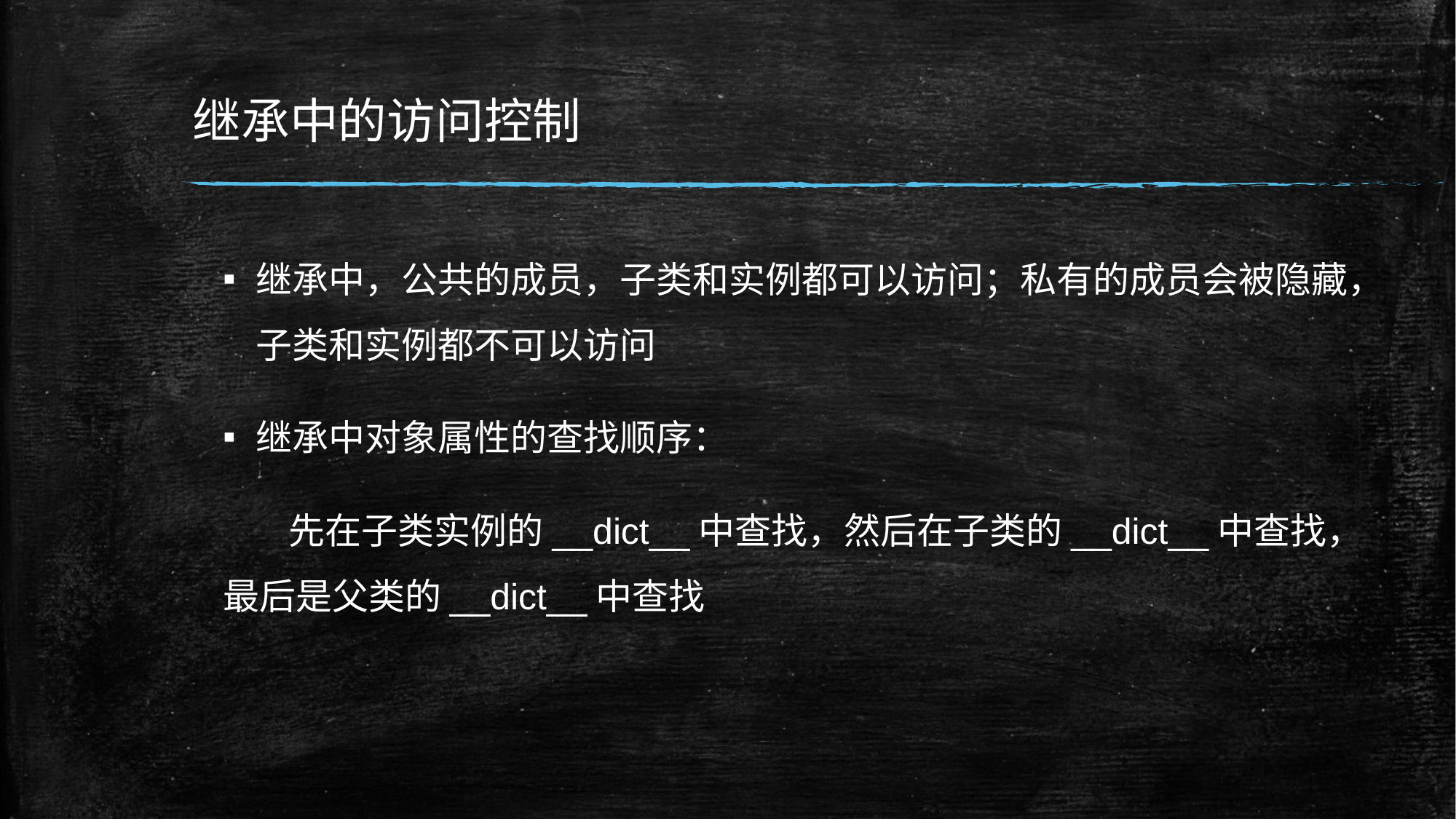

# 继承中的访问控制
继承中，公共的成员，子类和实例都可以访问；私有的成员会被隐藏，子类和实例都不可以访问
继承中对象属性的查找顺序：
       先在子类实例的__dict__中查找，然后在子类的__dict__中查找，最后是父类的__dict__中查找